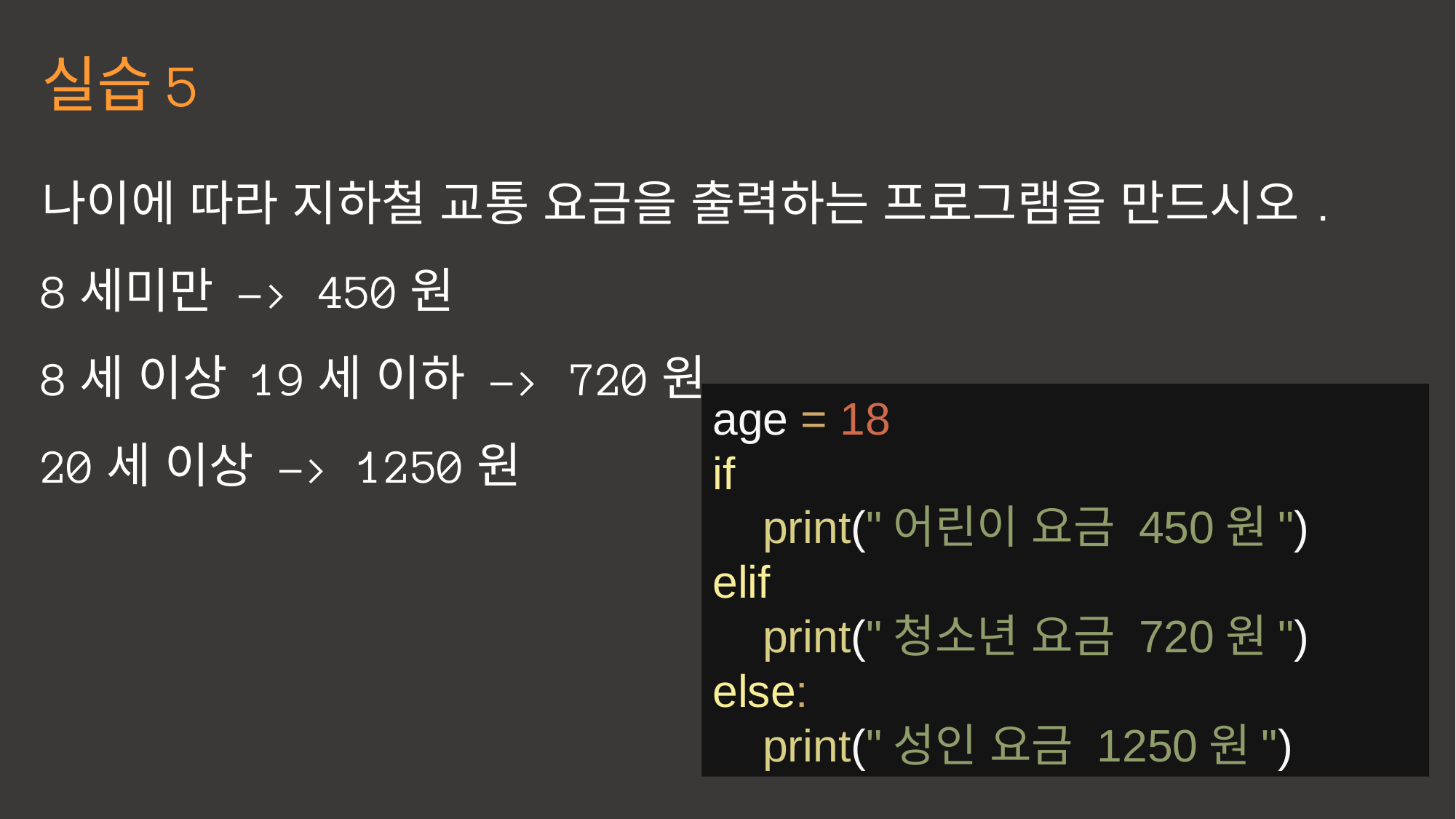

실습5
나이에 따라 지하철 교통 요금을 출력하는 프로그램을 만드시오.
8세미만 -> 450원
8세 이상 19세 이하 -> 720원
20세 이상 -> 1250원

age = 18
if
    print("어린이 요금 450원")
elif
    print("청소년 요금 720원")
else:
    print("성인 요금 1250원")